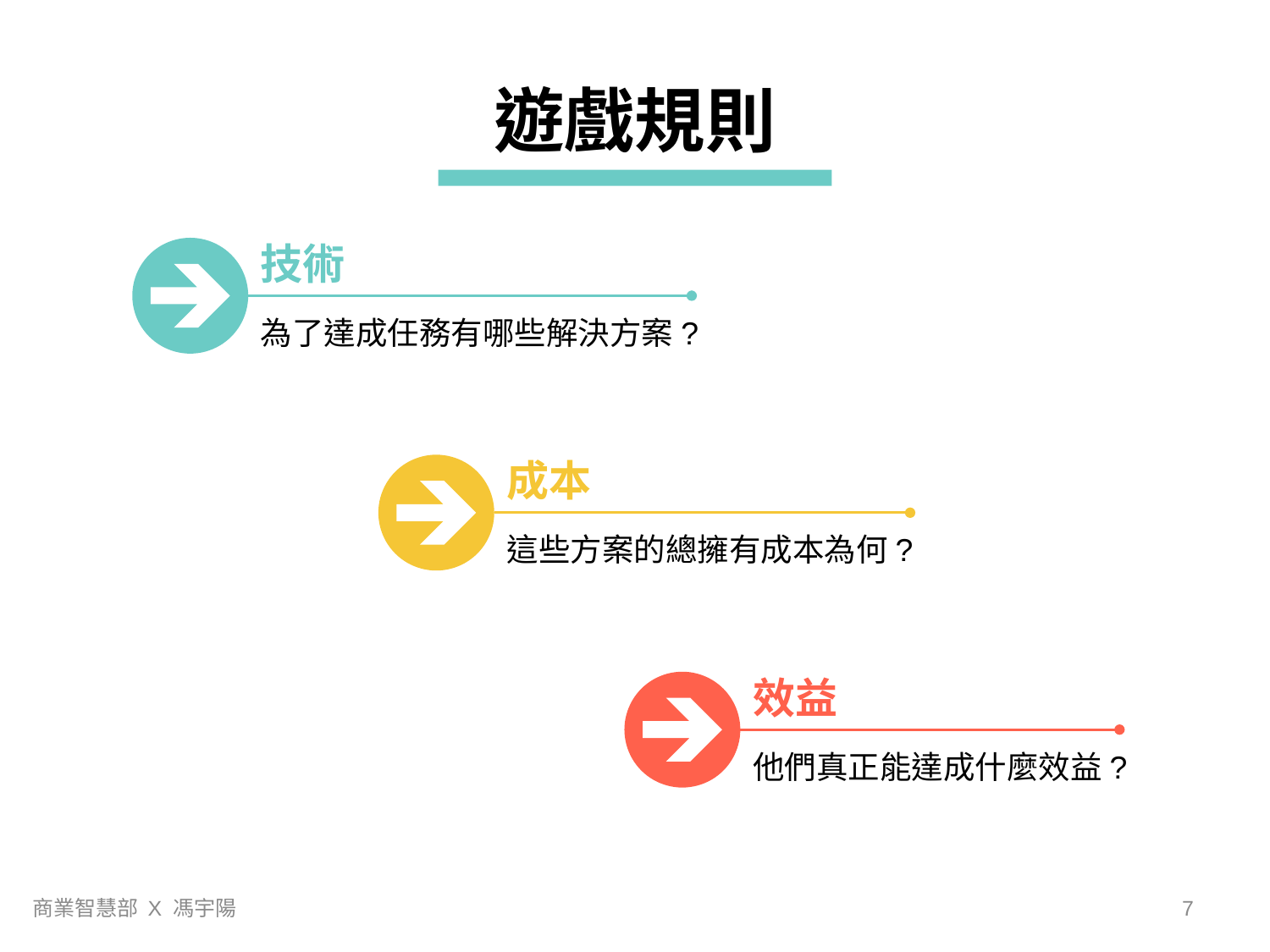

遊戲規則

技術

為了達成任務有哪些解決方案?
成本

這些方案的總擁有成本為何?
效益

他們真正能達成什麼效益?
商業智慧部 X 馮宇陽
7